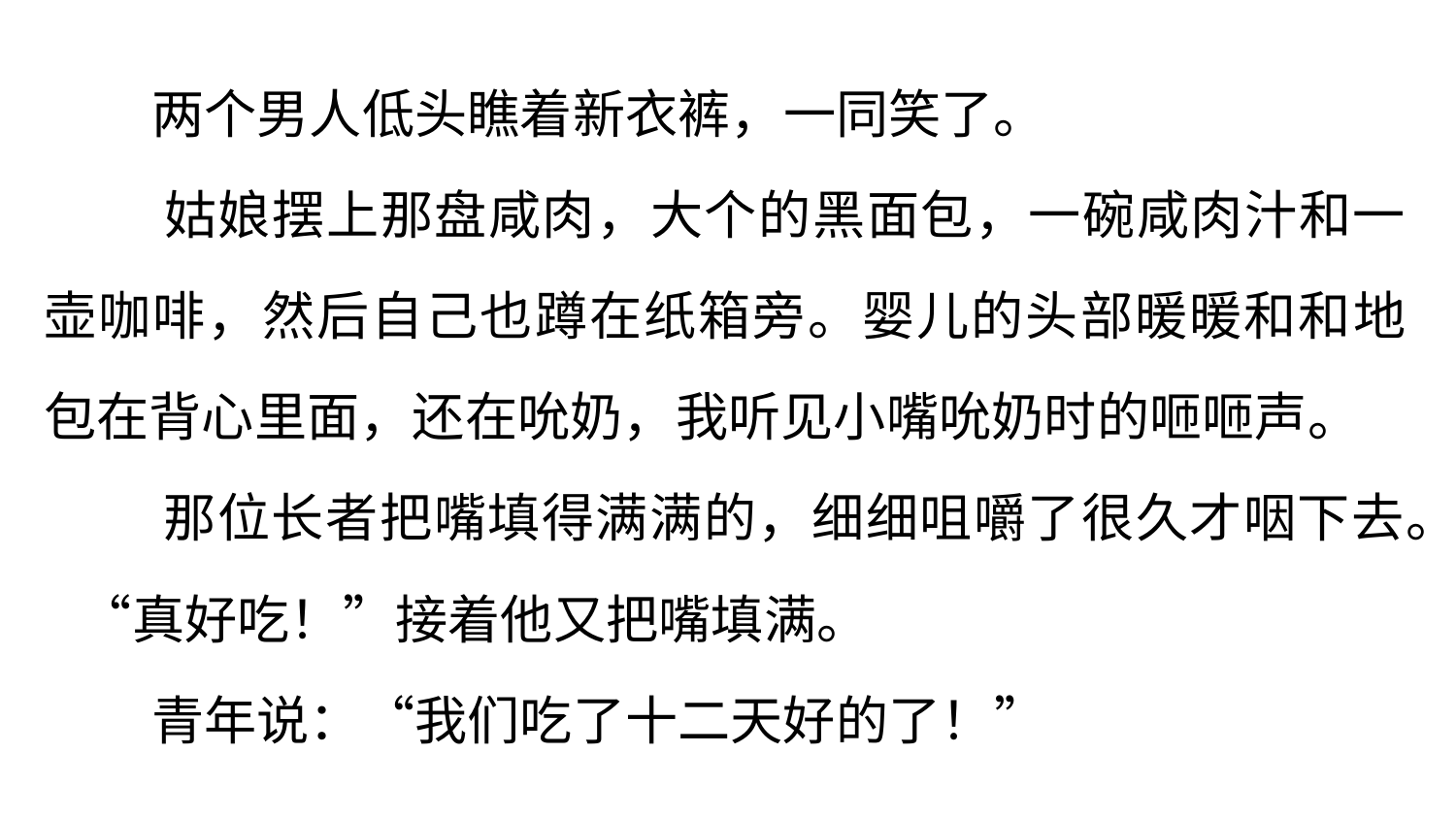

两个男人低头瞧着新衣裤，一同笑了。
        姑娘摆上那盘咸肉，大个的黑面包，一碗咸肉汁和一壶咖啡，然后自己也蹲在纸箱旁。婴儿的头部暖暖和和地包在背心里面，还在吮奶，我听见小嘴吮奶时的咂咂声。
        那位长者把嘴填得满满的，细细咀嚼了很久才咽下去。   “真好吃！”接着他又把嘴填满。
        青年说：“我们吃了十二天好的了！”